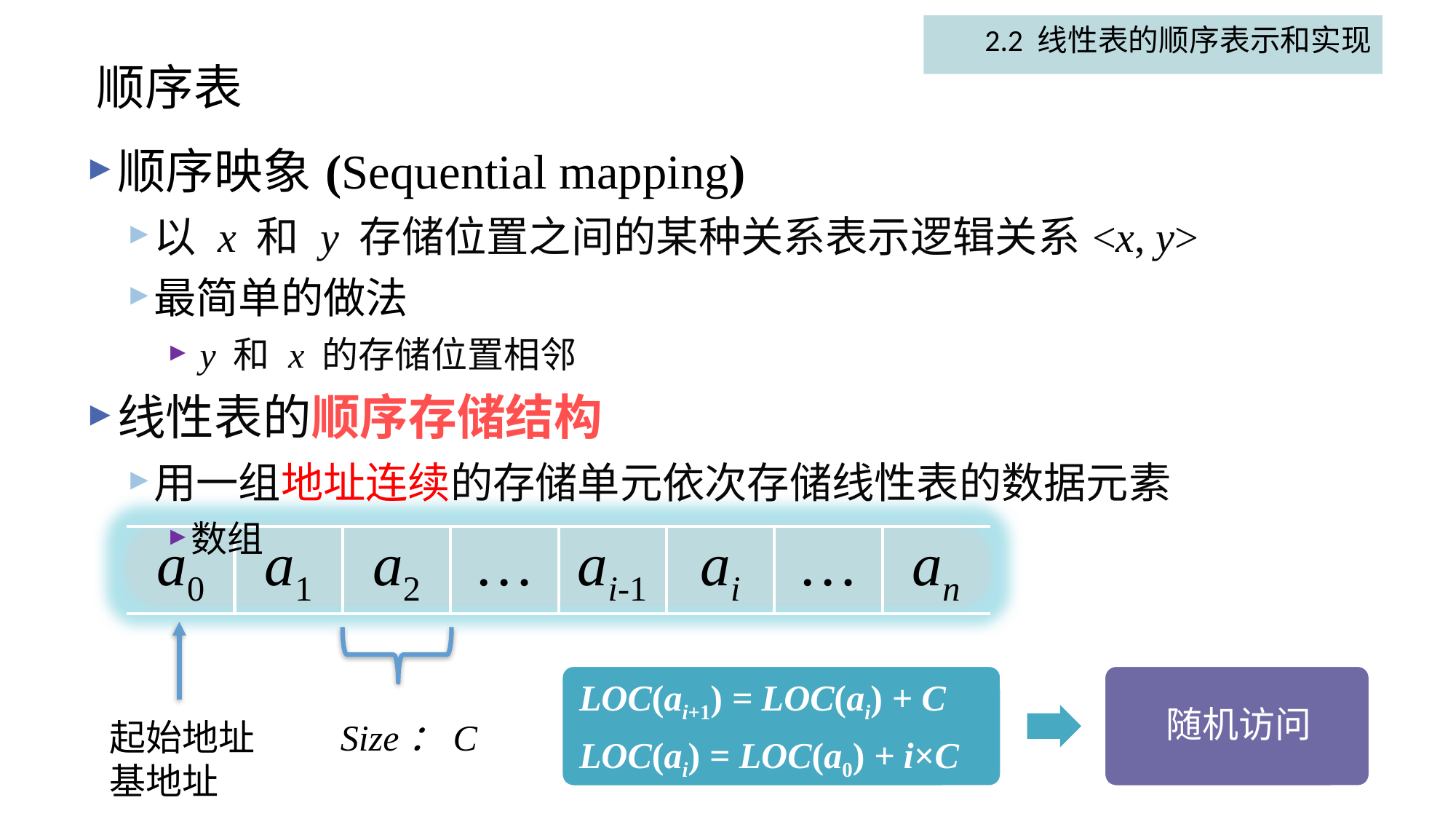

2.2 线性表的顺序表示和实现
# 顺序表
顺序映象(Sequential mapping)
以 x 和 y 存储位置之间的某种关系表示逻辑关系<x, y>
最简单的做法
 y 和 x 的存储位置相邻
线性表的顺序存储结构
用一组地址连续的存储单元依次存储线性表的数据元素
数组

| a0 | a1 | a2 | … | ai-1 | ai | … | an |
| --- | --- | --- | --- | --- | --- | --- | --- |
起始地址
基地址

Size：C
LOC(ai+1) = LOC(ai) + C
LOC(ai) = LOC(a0) + i×C

随机访问